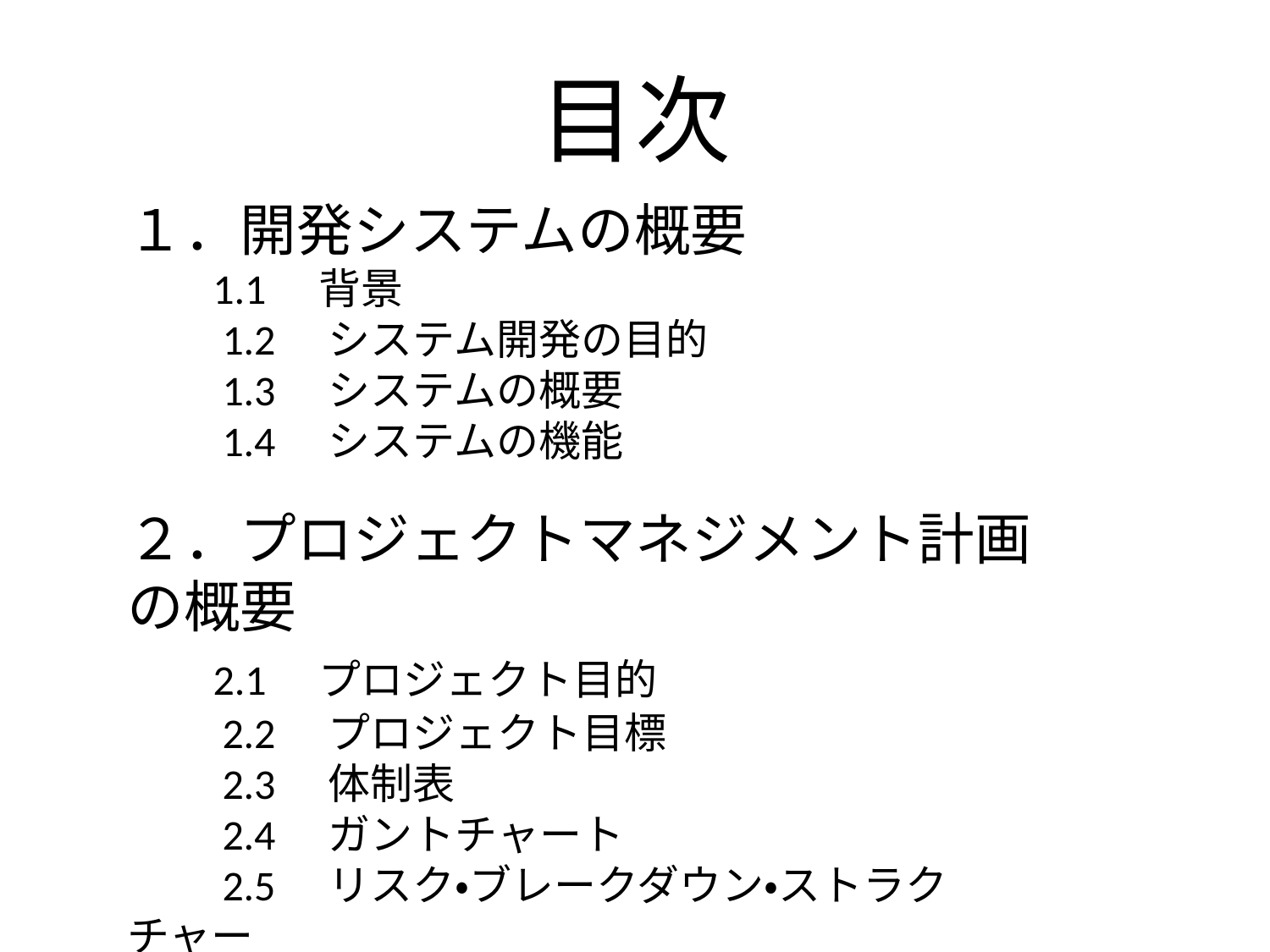

# 目次
１．開発システムの概要
　  　1.1　背景
　　1.2　システム開発の目的
　　1.3　システムの概要
　　1.4　システムの機能

２．プロジェクトマネジメント計画の概要
　  2.1　プロジェクト目的
　　2.2　プロジェクト目標
　　2.3　体制表
　　2.4　ガントチャート
　　2.5　リスク・ブレークダウン・ストラクチャー
　　2.6　リスク